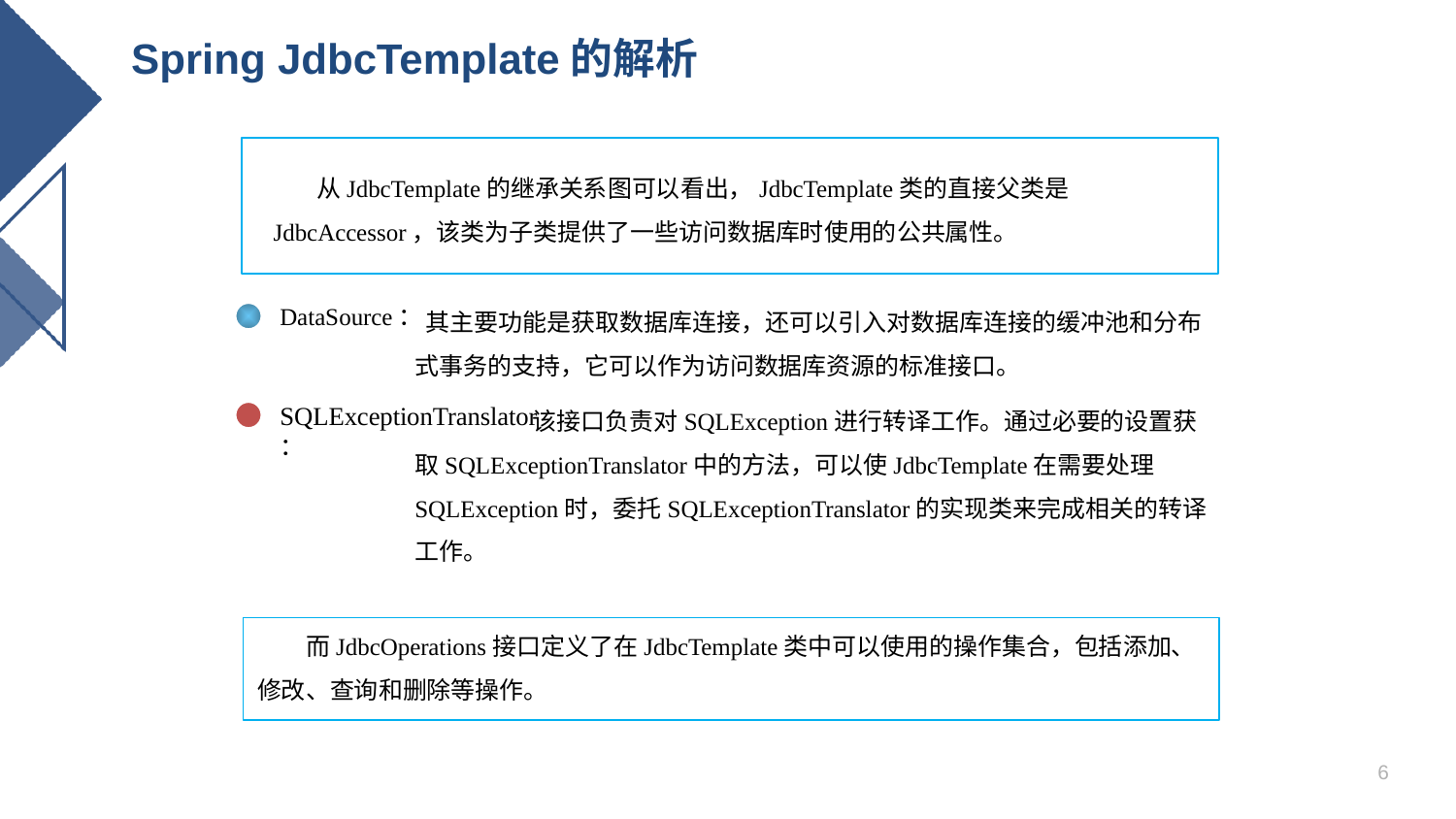

# Spring JdbcTemplate的解析

       从JdbcTemplate的继承关系图可以看出，JdbcTemplate类的直接父类是JdbcAccessor，该类为子类提供了一些访问数据库时使用的公共属性。
 其主要功能是获取数据库连接，还可以引入对数据库连接的缓冲池和分布式事务的支持，它可以作为访问数据库资源的标准接口。
DataSource：

                     该接口负责对SQLException进行转译工作。通过必要的设置获取SQLExceptionTranslator中的方法，可以使JdbcTemplate在需要处理SQLException时，委托SQLExceptionTranslator的实现类来完成相关的转译工作。
SQLExceptionTranslator：

        而JdbcOperations接口定义了在JdbcTemplate类中可以使用的操作集合，包括添加、修改、查询和删除等操作。

6